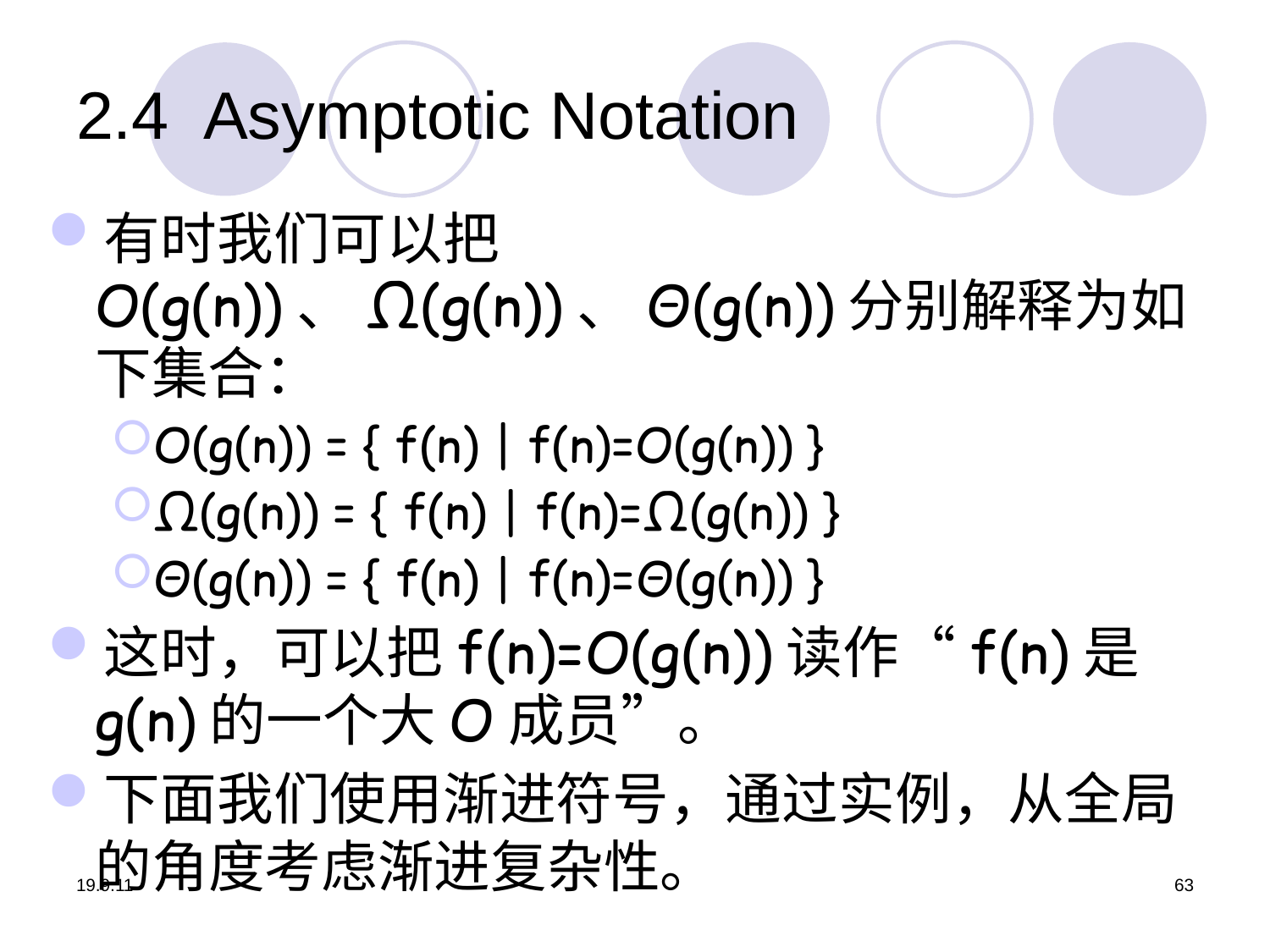

# 2.4	Asymptotic Notation
有时我们可以把O(g(n))、Ω(g(n))、Θ(g(n))分别解释为如下集合：
O(g(n)) = { f(n) | f(n)=O(g(n)) }
Ω(g(n)) = { f(n) | f(n)=Ω(g(n)) }
Θ(g(n)) = { f(n) | f(n)=Θ(g(n)) }
这时，可以把f(n)=O(g(n))读作“f(n)是g(n)的一个大O成员”。
下面我们使用渐进符号，通过实例，从全局的角度考虑渐进复杂性。
19.9.11
63